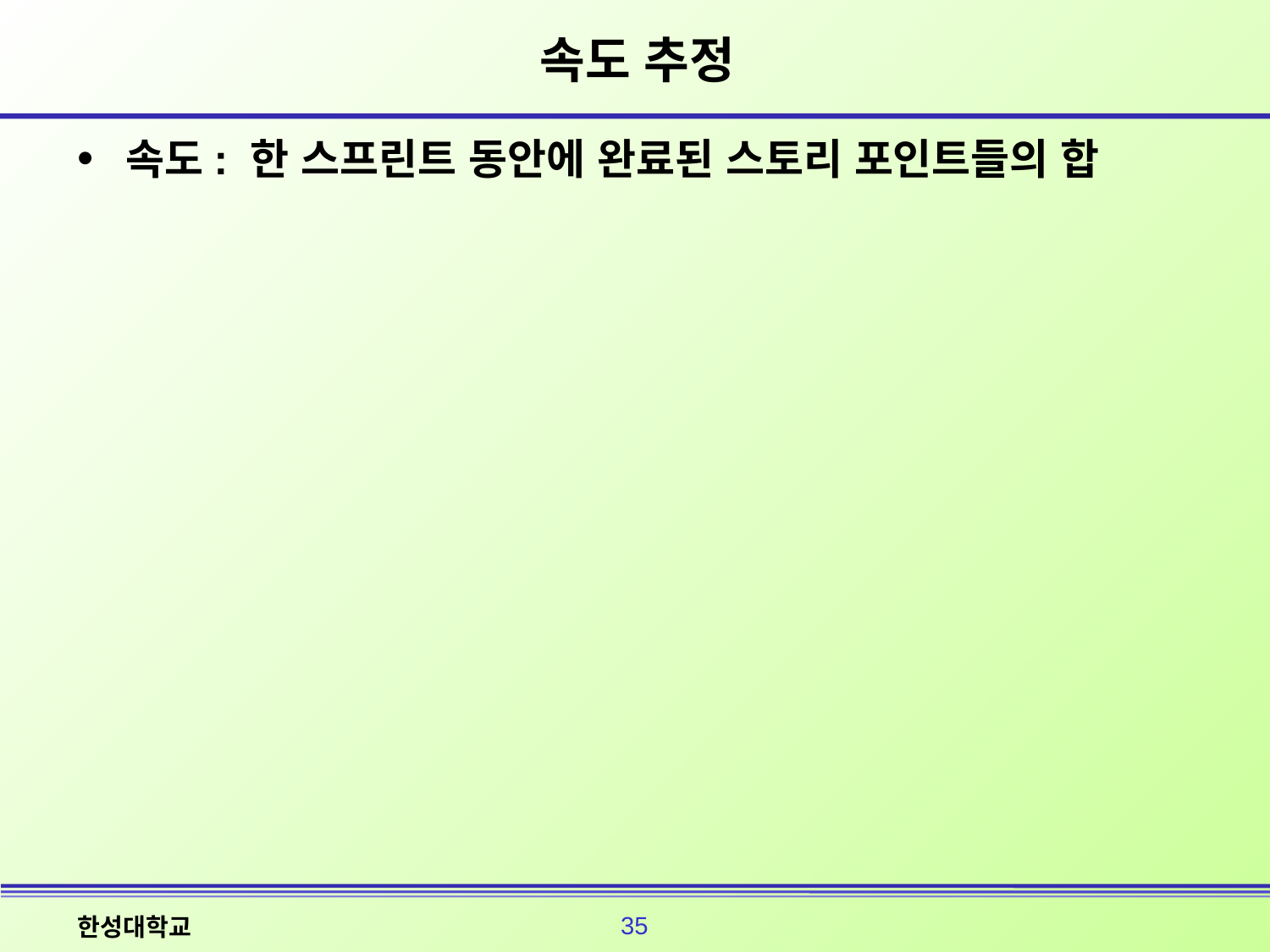

# 속도 추정
 속도: 한 스프린트 동안에 완료된 스토리 포인트들의 합